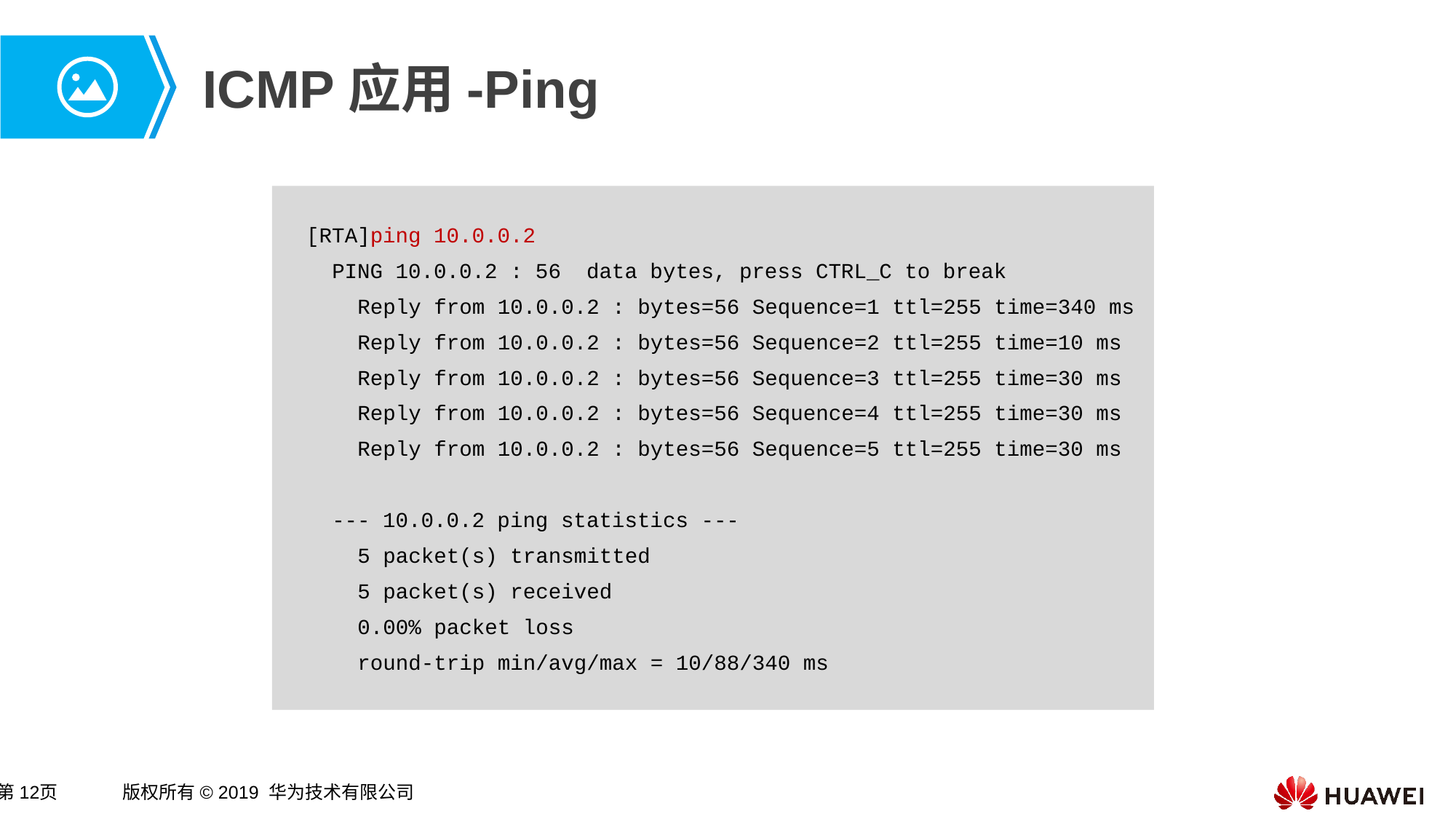

# ICMP应用-Ping

[RTA]ping 10.0.0.2
  PING 10.0.0.2 : 56  data bytes, press CTRL_C to break
    Reply from 10.0.0.2 : bytes=56 Sequence=1 ttl=255 time=340 ms
    Reply from 10.0.0.2 : bytes=56 Sequence=2 ttl=255 time=10 ms
    Reply from 10.0.0.2 : bytes=56 Sequence=3 ttl=255 time=30 ms
    Reply from 10.0.0.2 : bytes=56 Sequence=4 ttl=255 time=30 ms
    Reply from 10.0.0.2 : bytes=56 Sequence=5 ttl=255 time=30 ms

  --- 10.0.0.2 ping statistics ---
    5 packet(s) transmitted
    5 packet(s) received
    0.00% packet loss
    round-trip min/avg/max = 10/88/340 ms